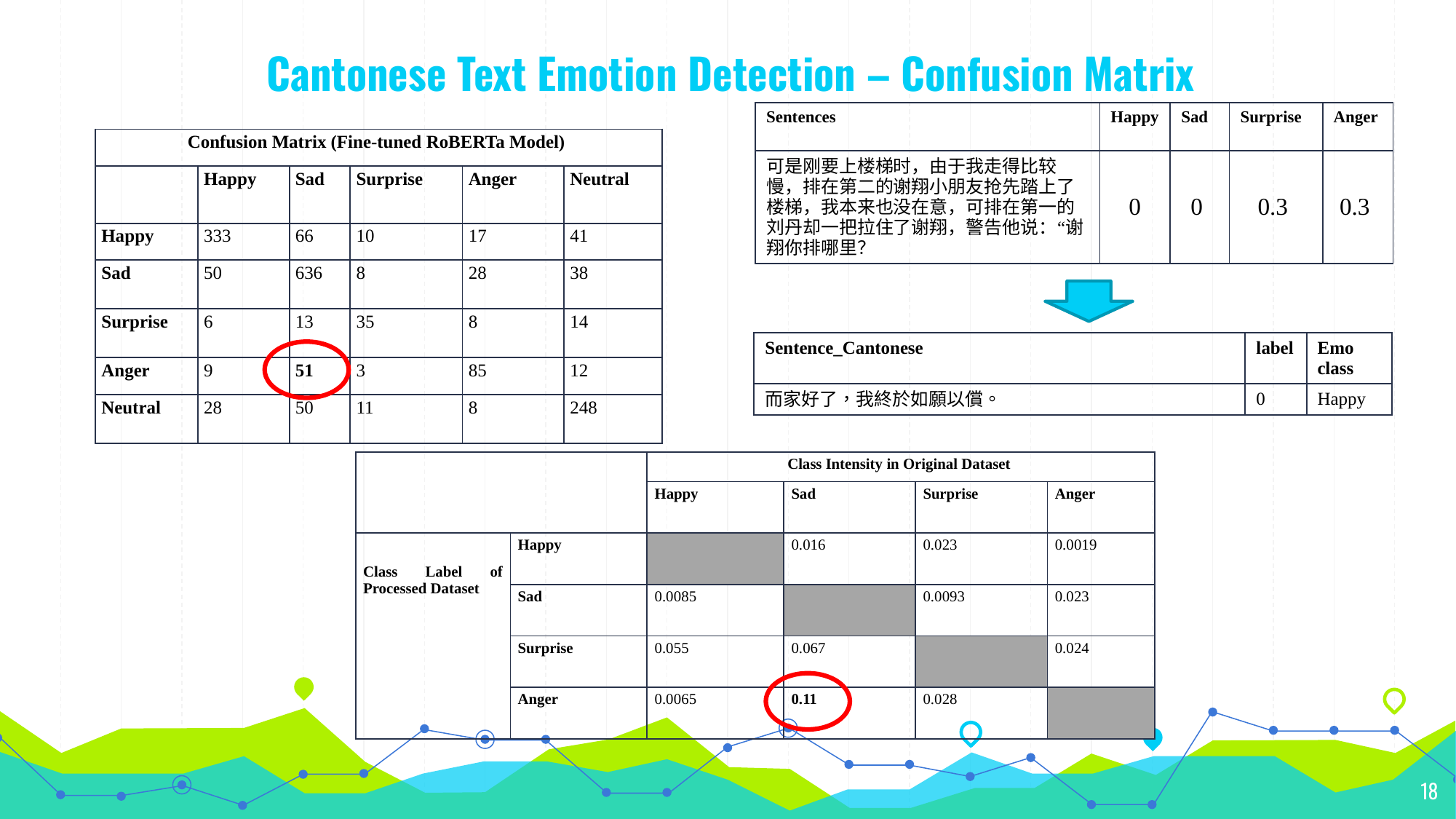

Cantonese Text Emotion Detection – Confusion Matrix
| Sentences | Happy | Sad | Surprise | Anger |
| --- | --- | --- | --- | --- |
| 可是刚要上楼梯时，由于我走得比较慢，排在第二的谢翔小朋友抢先踏上了楼梯，我本来也没在意，可排在第一的刘丹却一把拉住了谢翔，警告他说：“谢翔你排哪里？ | 0 | 0 | 0.3 | 0.3 |
| Confusion Matrix (Fine-tuned RoBERTa Model) |  |  |  |  |  |
| --- | --- | --- | --- | --- | --- |
|  | Happy | Sad | Surprise | Anger | Neutral |
| Happy | 333 | 66 | 10 | 17 | 41 |
| Sad | 50 | 636 | 8 | 28 | 38 |
| Surprise | 6 | 13 | 35 | 8 | 14 |
| Anger | 9 | 51 | 3 | 85 | 12 |
| Neutral | 28 | 50 | 11 | 8 | 248 |

| Sentence\_Cantonese | label | Emo class |
| --- | --- | --- |
| 而家好了，我終於如願以償。 | 0 | Happy |

|  |  | Class Intensity in Original Dataset |  |  |  |
| --- | --- | --- | --- | --- | --- |
|  |  | Happy | Sad | Surprise | Anger |
| Class Label of Processed Dataset | Happy |  | 0.016 | 0.023 | 0.0019 |
|  | Sad | 0.0085 |  | 0.0093 | 0.023 |
|  | Surprise | 0.055 | 0.067 |  | 0.024 |
|  | Anger | 0.0065 | 0.11 | 0.028 |  |

18